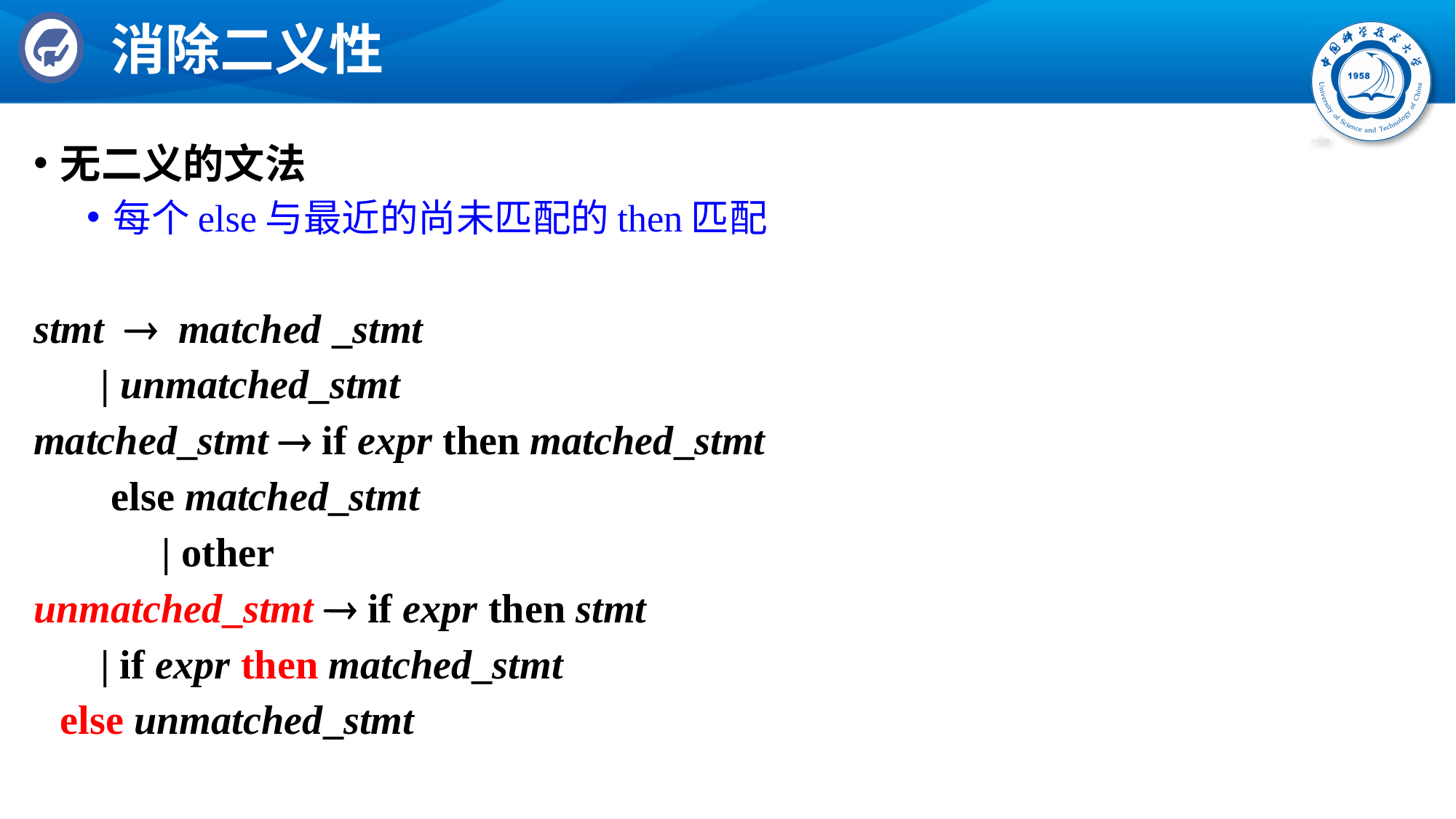

# 消除二义性
无二义的文法
每个else与最近的尚未匹配的then匹配

stmt  →  matched _stmt
		    | unmatched_stmt
matched_stmt → if expr then matched_stmt
					     else matched_stmt
	          | other
unmatched_stmt → if expr then stmt
		    | if expr then matched_stmt
				else unmatched_stmt